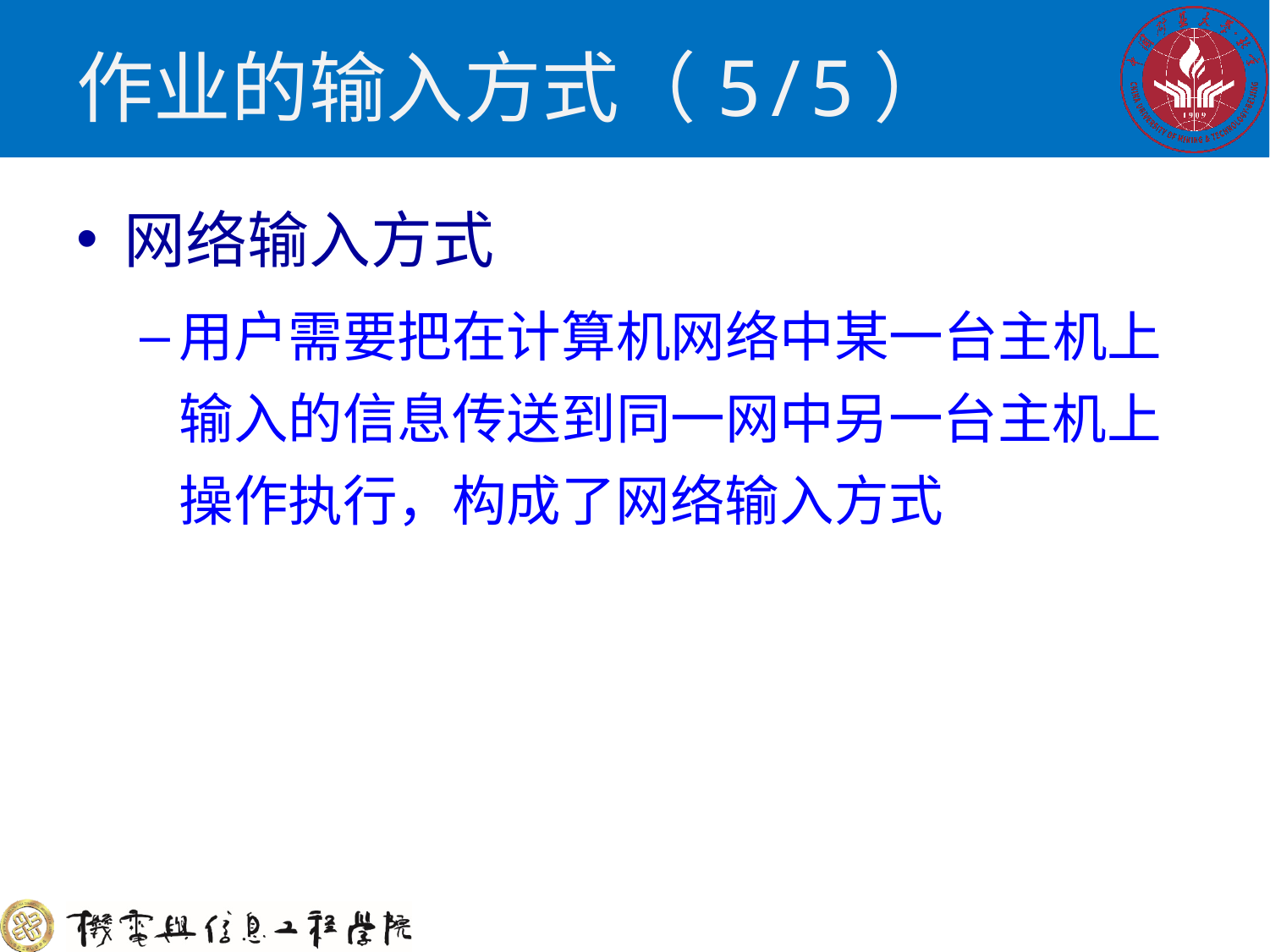

# 作业的输入方式（5/5）
网络输入方式
用户需要把在计算机网络中某一台主机上输入的信息传送到同一网中另一台主机上操作执行，构成了网络输入方式